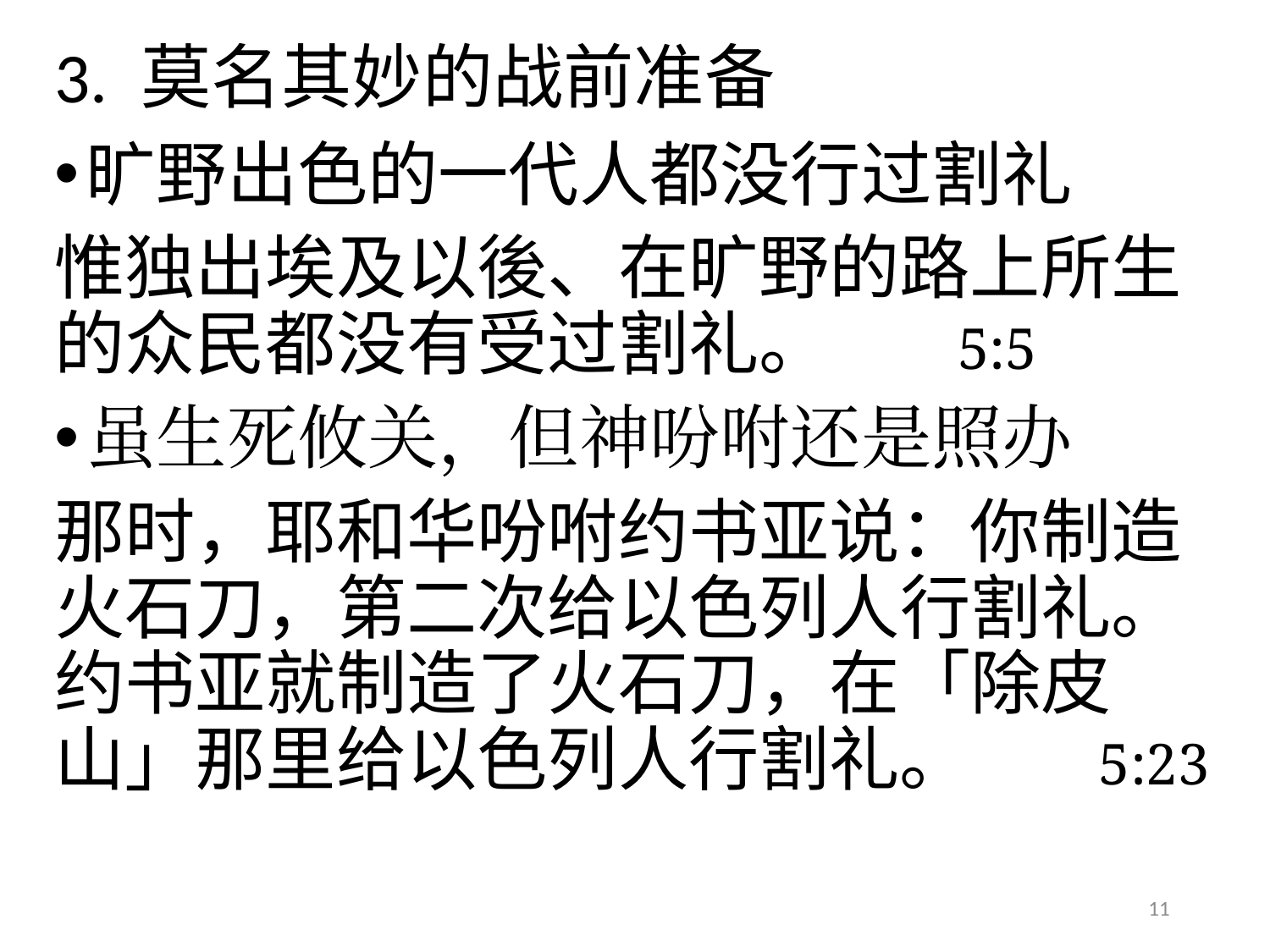

# 3. 莫名其妙的战前准备
旷野出色的一代人都没行过割礼
惟独出埃及以後、在旷野的路上所生的众民都没有受过割礼。       5:5
虽生死攸关，但神吩咐还是照办
那时，耶和华吩咐约书亚说：你制造火石刀，第二次给以色列人行割礼。约书亚就制造了火石刀，在「除皮山」那里给以色列人行割礼。       5:23
11